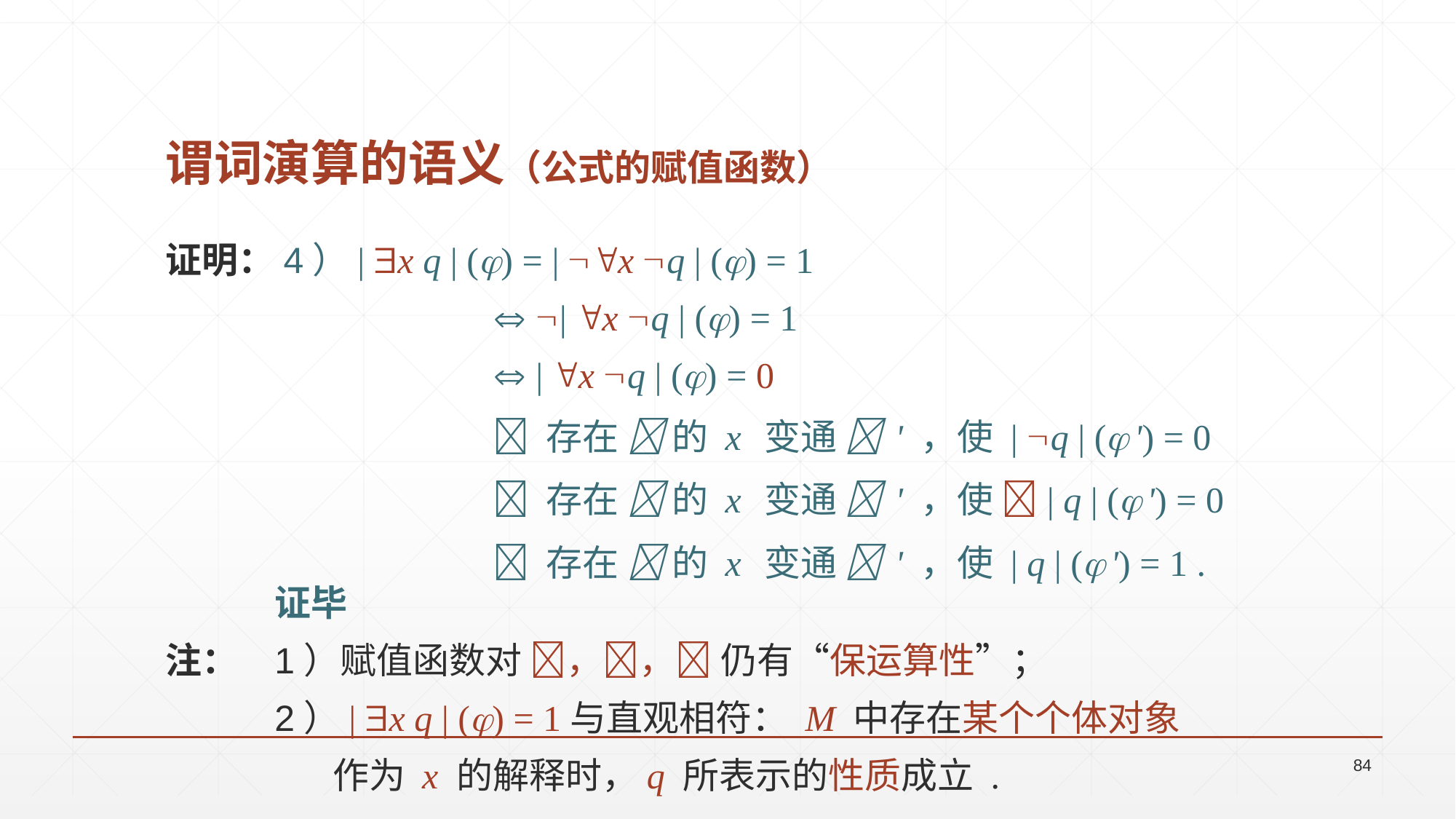

# 谓词演算的语义（公式的赋值函数）
证明：4）| ∃x q | (ϕ) = | ¬∀x ¬q | (ϕ) = 1
			⇔ ¬| ∀x ¬q | (ϕ) = 1
			⇔ | ∀x ¬q | (ϕ) = 0
			⇔ 存在 ϕ 的 x  变通 ϕ ʹ ，使 | ¬q | (ϕ ʹ) = 0
			⇔ 存在 ϕ 的 x  变通 ϕ ʹ ，使 ¬| q | (ϕ ʹ) = 0
			⇔ 存在 ϕ 的 x  变通 ϕ ʹ ，使 | q | (ϕ ʹ) = 1 .		证毕
注：	1）赋值函数对 ∨，∧，↔ 仍有“保运算性”；
	2）| ∃x q | (ϕ) = 1与直观相符： M 中存在某个个体对象
	      作为 x 的解释时，q 所表示的性质成立 .
84